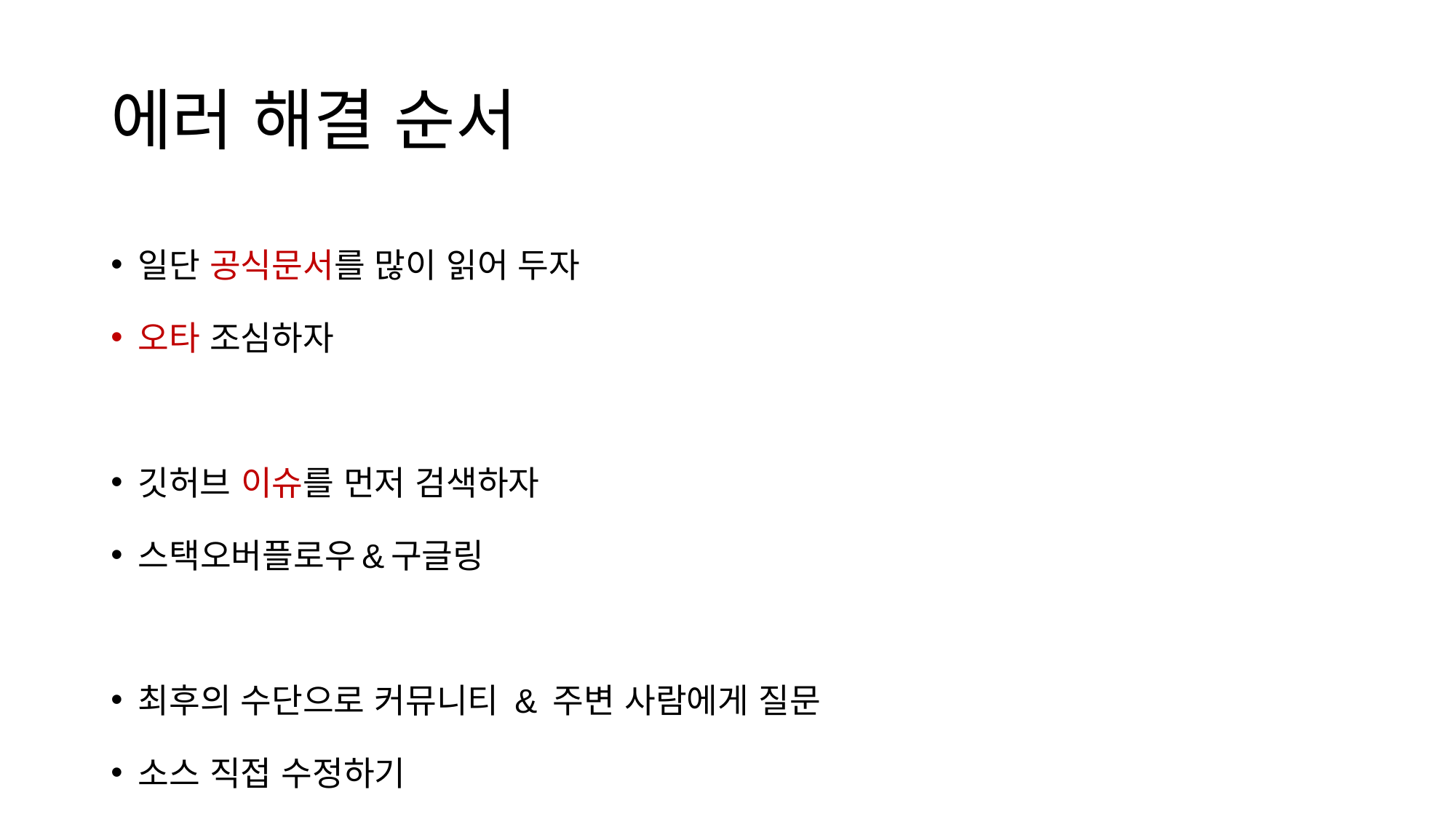

# 에러 해결 순서
일단 공식문서를 많이 읽어 두자
오타 조심하자

깃허브 이슈를 먼저 검색하자
스택오버플로우&구글링

최후의 수단으로 커뮤니티 & 주변 사람에게 질문
소스 직접 수정하기